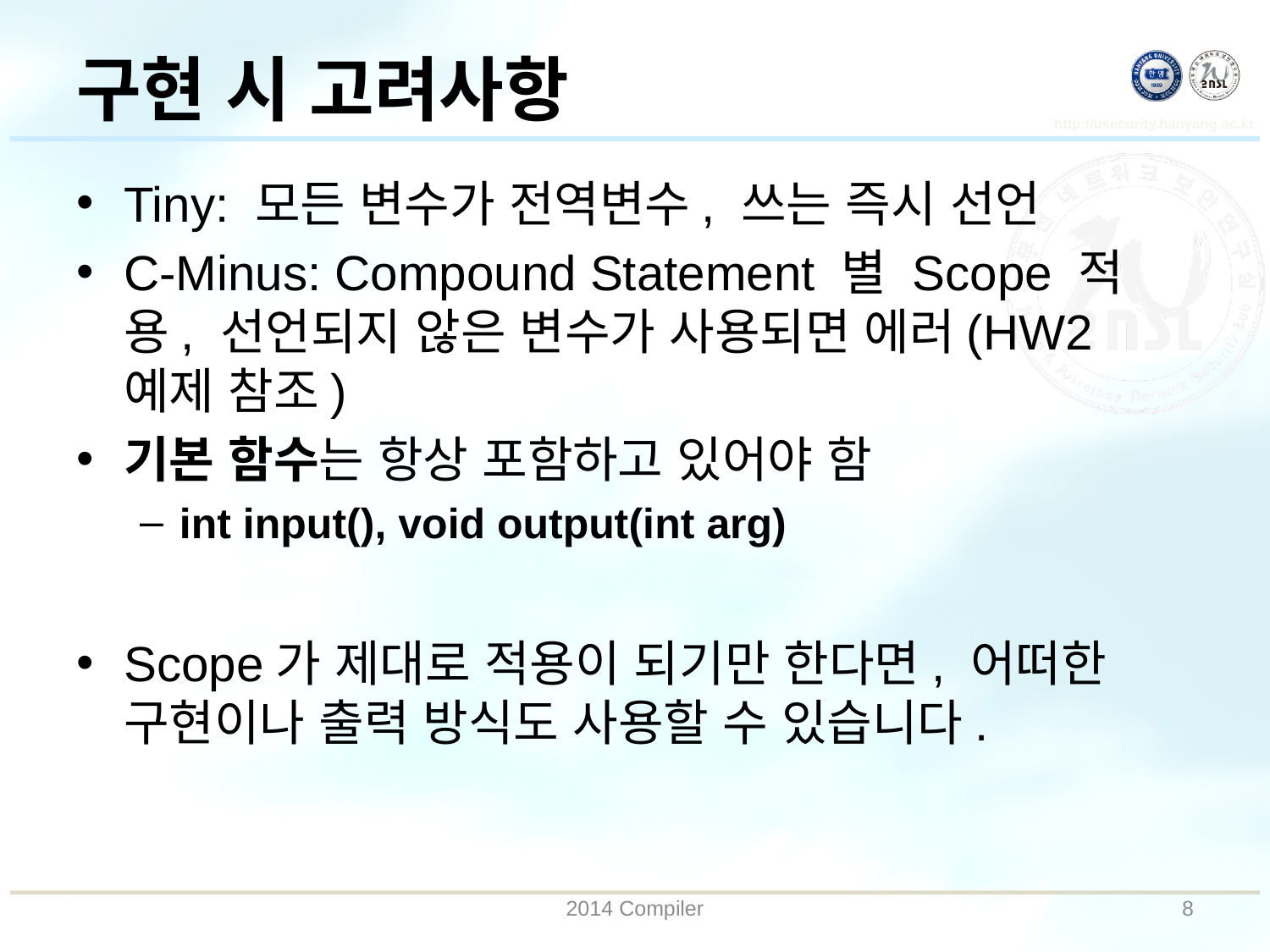

# 구현 시 고려사항
Tiny: 모든 변수가 전역변수, 쓰는 즉시 선언
C-Minus: Compound Statement 별 Scope 적용, 선언되지 않은 변수가 사용되면 에러(HW2 예제 참조)
기본 함수는 항상 포함하고 있어야 함
int input(), void output(int arg)

Scope가 제대로 적용이 되기만 한다면, 어떠한 구현이나 출력 방식도 사용할 수 있습니다.
2014 Compiler
8